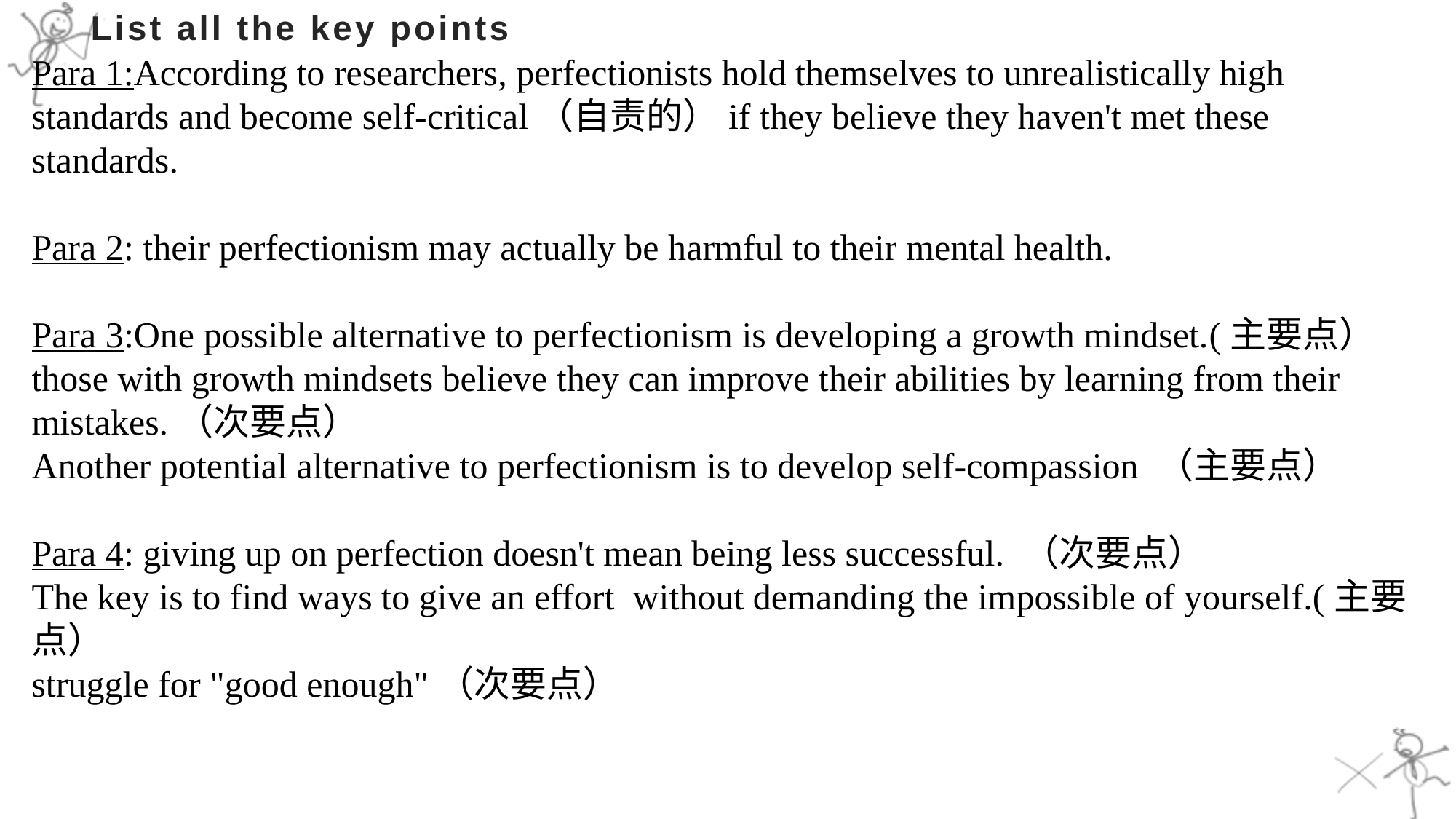

# List all the key points
Para 1:According to researchers, perfectionists hold themselves to unrealistically high standards and become self-critical（自责的）if they believe they haven't met these standards.

Para 2: their perfectionism may actually be harmful to their mental health.

Para 3:One possible alternative to perfectionism is developing a growth mindset.(主要点）
those with growth mindsets believe they can improve their abilities by learning from their mistakes.（次要点）
Another potential alternative to perfectionism is to develop self-compassion （主要点）

Para 4: giving up on perfection doesn't mean being less successful. （次要点）
The key is to find ways to give an effort  without demanding the impossible of yourself.(主要点）
struggle for "good enough"（次要点）